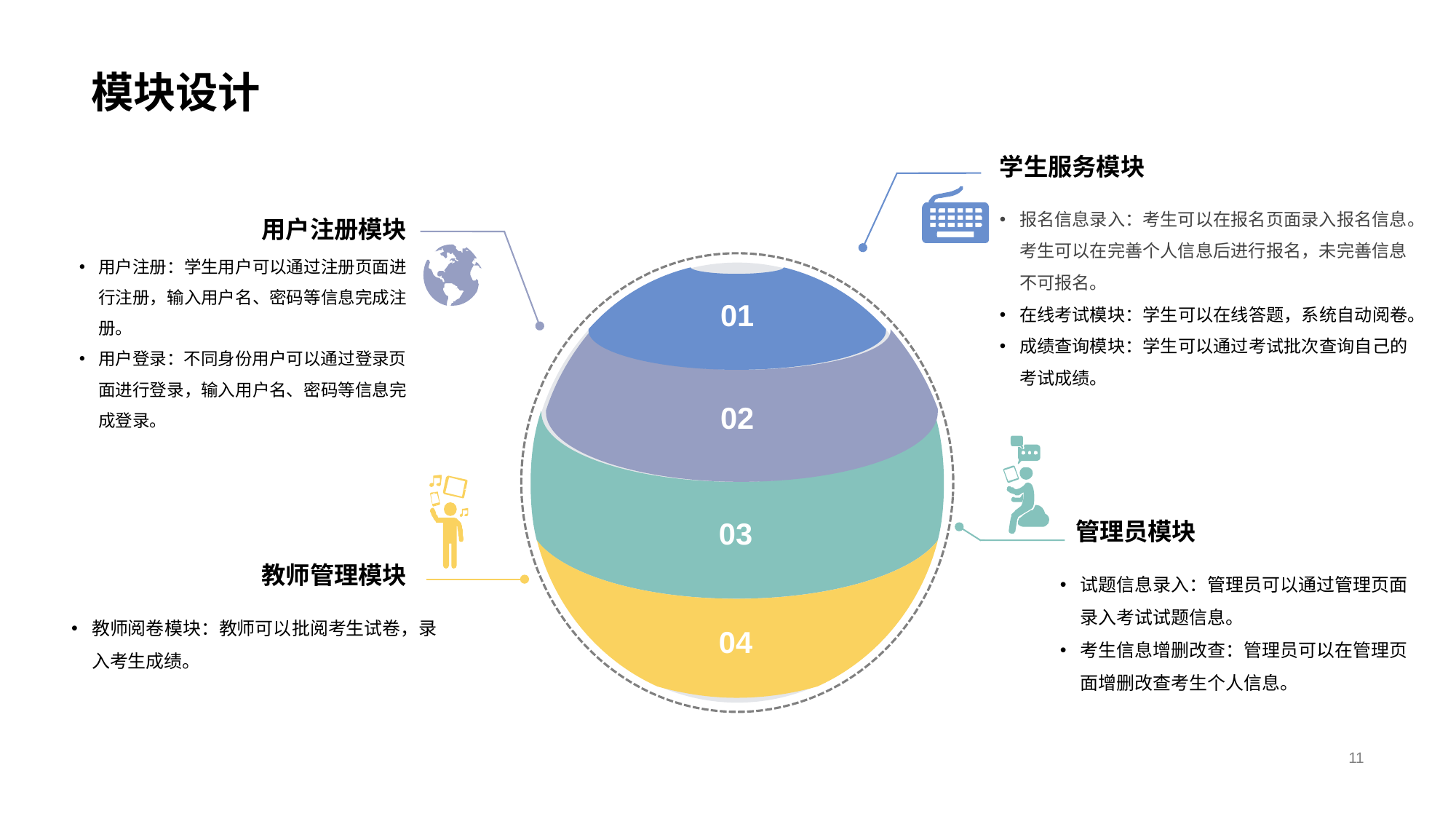

# 模块设计
学生服务模块

01

02

03

04
报名信息录入：考生可以在报名页面录入报名信息。考生可以在完善个人信息后进行报名，未完善信息不可报名。
在线考试模块：学生可以在线答题，系统自动阅卷。
成绩查询模块：学生可以通过考试批次查询自己的考试成绩。

用户注册模块
用户注册：学生用户可以通过注册页面进行注册，输入用户名、密码等信息完成注册。
用户登录：不同身份用户可以通过登录页面进行登录，输入用户名、密码等信息完成登录。
管理员模块
教师管理模块
试题信息录入：管理员可以通过管理页面录入考试试题信息。
考生信息增删改查：管理员可以在管理页面增删改查考生个人信息。
教师阅卷模块：教师可以批阅考生试卷，录入考生成绩。

11